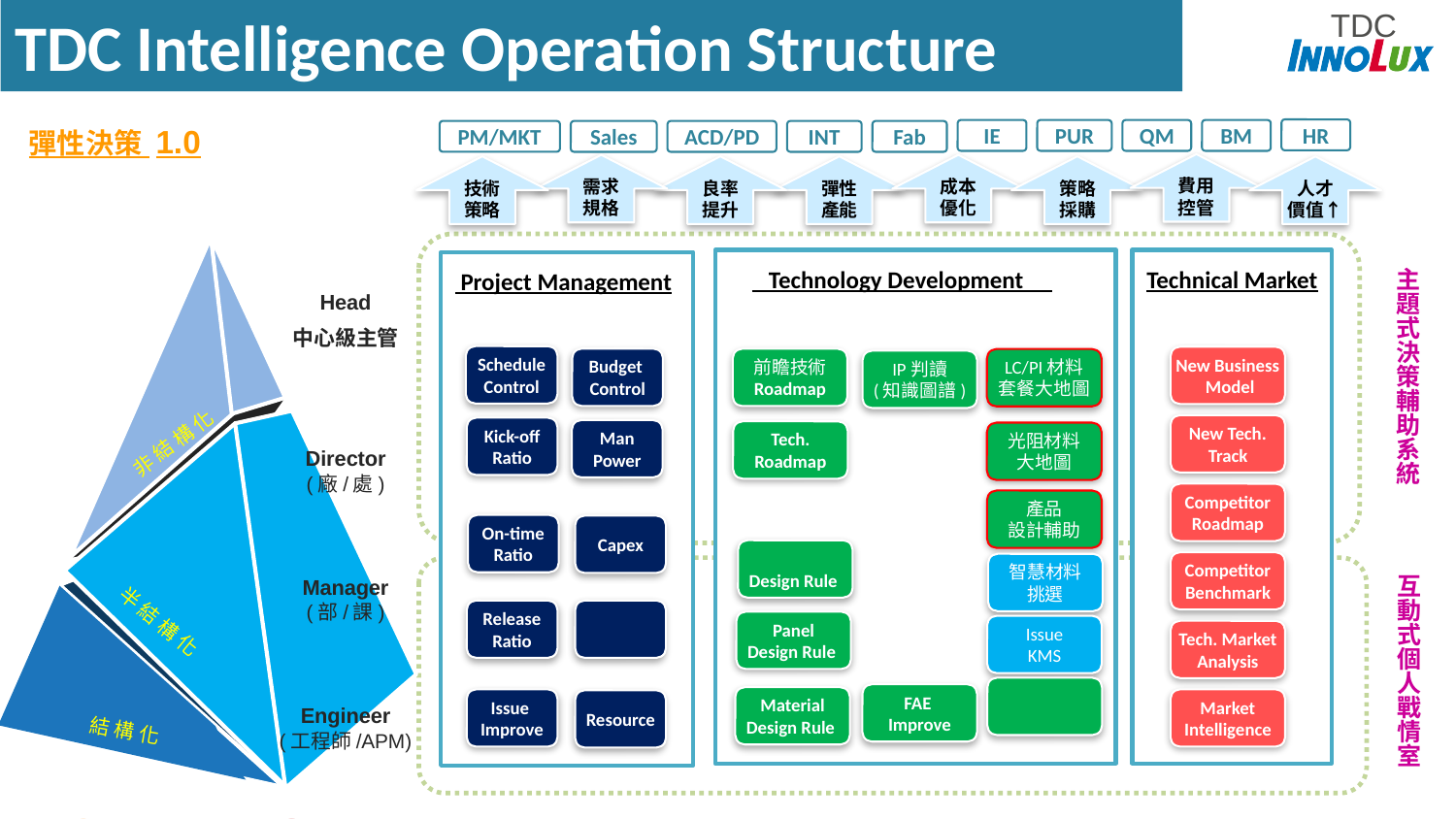

TDC Intelligence Operation Structure
彈性決策 1.0
HR
IE
PUR
QM
BM
PM/MKT
Sales
ACD/PD
INT
Fab
費用
控管
需求
規格
成本
優化
技術
策略
良率
提升
彈性
產能
策略
採購
人才
價值↑

非 結 構 化

半 結 構 化
結 構 化
       Technology Development
Technical Market
 Project Management
主
題
式
決
策
輔
助
系
統
Head
中心級主管
Schedule
Control
New Business
 Model
Budget
Control
前瞻技術
Roadmap
LC/PI材料
套餐大地圖
IP判讀
(知識圖譜)
New Tech.
Track
Kick-off
Ratio
Man
Power
Tech.
Roadmap
光阻材料
大地圖
Director
(廠/處)
Competitor
Roadmap
產品
設計輔助
On-time
Ratio
Capex

Design Rule
Competitor
Benchmark
智慧材料
挑選

Manager
(部/課)
互
動
式
個
人
戰
情
室
Release
Ratio

Panel
Design Rule
Issue
KMS
Tech. Market
Analysis

FAE
Improve
Material
Design Rule
Market
Intelligence
Issue
Improve
Resource
Engineer
(工程師/APM)